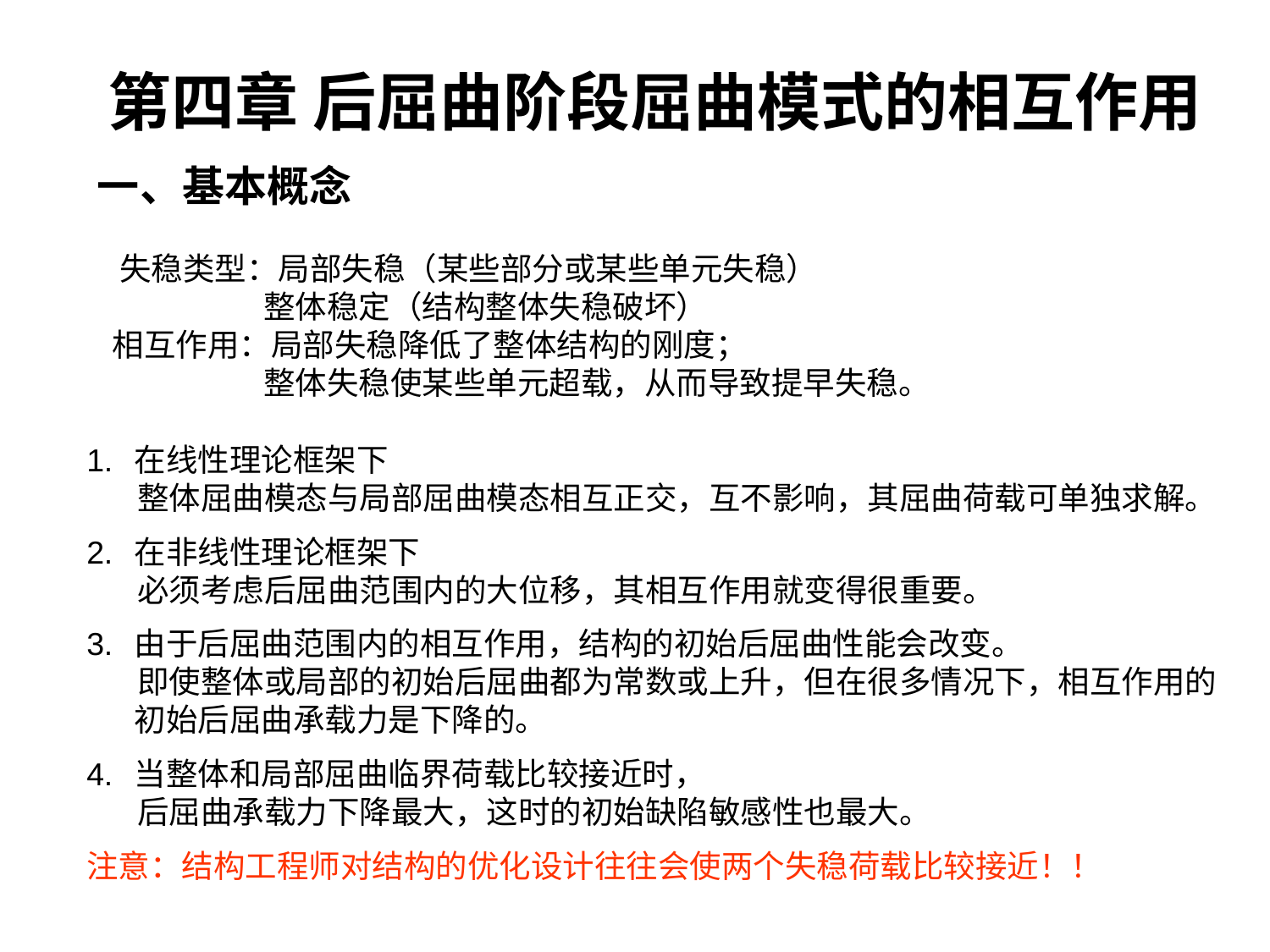

第四章 后屈曲阶段屈曲模式的相互作用
一、基本概念

  失稳类型：局部失稳（某些部分或某些单元失稳）
                      整体稳定（结构整体失稳破坏）
 相互作用：局部失稳降低了整体结构的刚度；
                      整体失稳使某些单元超载，从而导致提早失稳。
在线性理论框架下
      整体屈曲模态与局部屈曲模态相互正交，互不影响，其屈曲荷载可单独求解。
在非线性理论框架下
      必须考虑后屈曲范围内的大位移，其相互作用就变得很重要。
由于后屈曲范围内的相互作用，结构的初始后屈曲性能会改变。
      即使整体或局部的初始后屈曲都为常数或上升，但在很多情况下，相互作用的初始后屈曲承载力是下降的。
当整体和局部屈曲临界荷载比较接近时，
      后屈曲承载力下降最大，这时的初始缺陷敏感性也最大。
注意：结构工程师对结构的优化设计往往会使两个失稳荷载比较接近！！